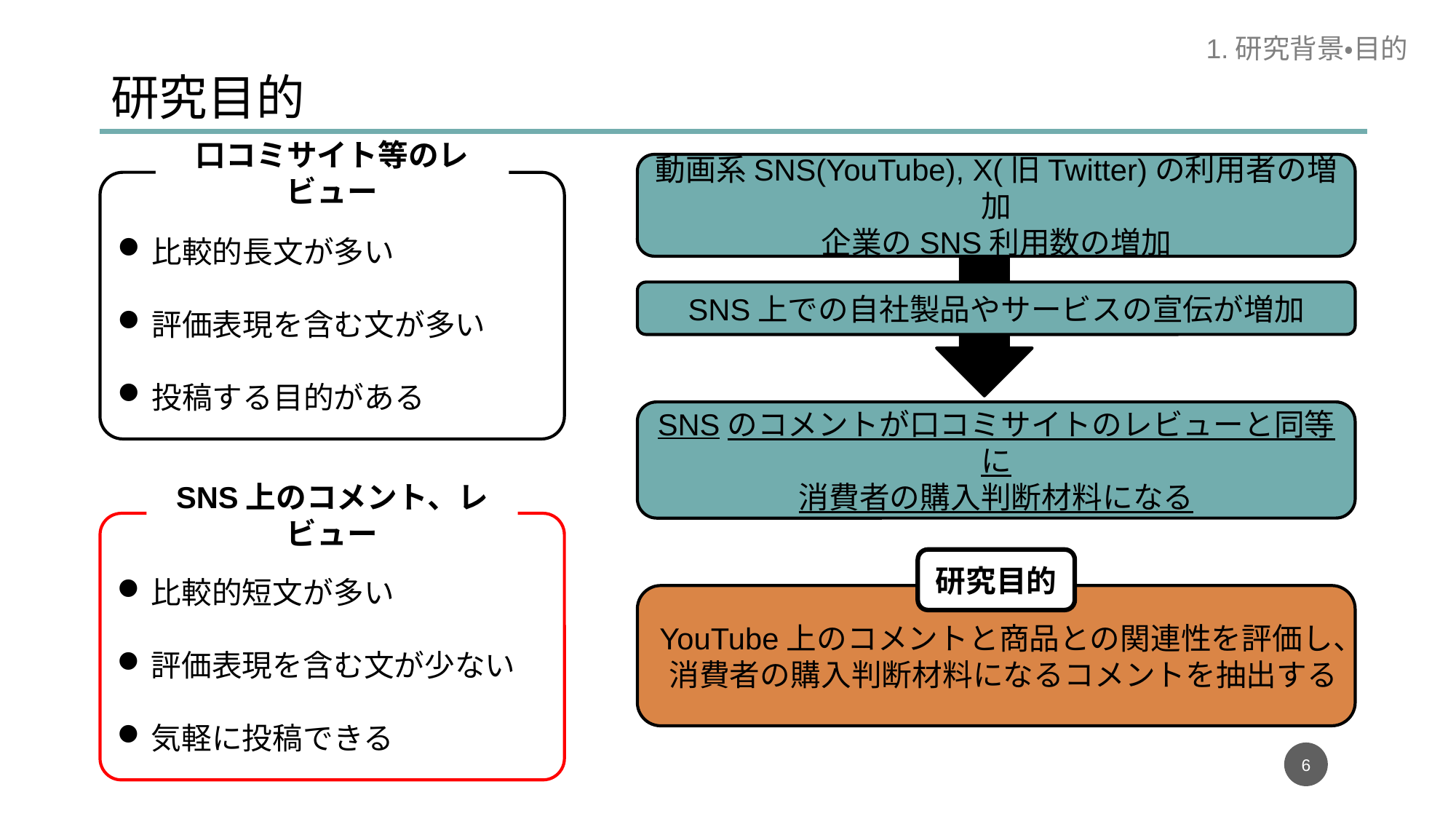

1.研究背景・目的
研究目的
口コミサイト等のレビュー
動画系SNS(YouTube), X(旧Twitter)の利用者の増加
企業のSNS利用数の増加
比較的長文が多い
評価表現を含む文が多い
投稿する目的がある

SNS上での自社製品やサービスの宣伝が増加
SNSのコメントが口コミサイトのレビューと同等に
消費者の購入判断材料になる
SNS上のコメント、レビュー
比較的短文が多い
評価表現を含む文が少ない
気軽に投稿できる
研究目的
YouTube上のコメントと商品との関連性を評価し、
 消費者の購入判断材料になるコメントを抽出する
6